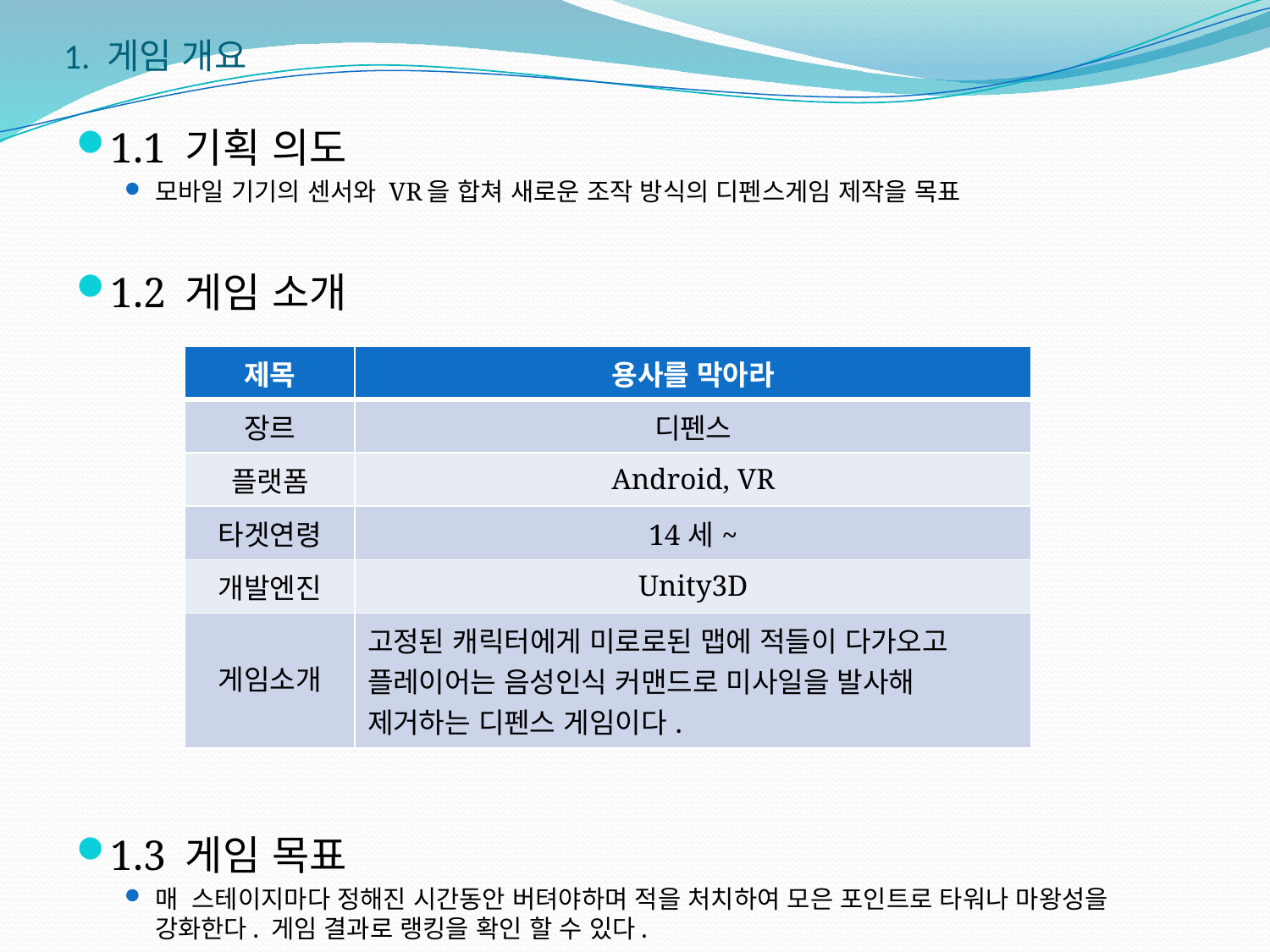

# 1. 게임 개요
1.1 기획 의도
모바일 기기의 센서와 VR을 합쳐 새로운 조작 방식의 디펜스게임 제작을 목표

1.2 게임 소개

1.3 게임 목표
매  스테이지마다 정해진 시간동안 버텨야하며 적을 처치하여 모은 포인트로 타워나 마왕성을 강화한다. 게임 결과로 랭킹을 확인 할 수 있다.
| 제목 | 용사를 막아라 |
| --- | --- |
| 장르 | 디펜스 |
| 플랫폼 | Android, VR |
| 타겟연령 | 14세~ |
| 개발엔진 | Unity3D |
| 게임소개 | 고정된 캐릭터에게 미로로된 맵에 적들이 다가오고 플레이어는 음성인식 커맨드로 미사일을 발사해 제거하는 디펜스 게임이다. |